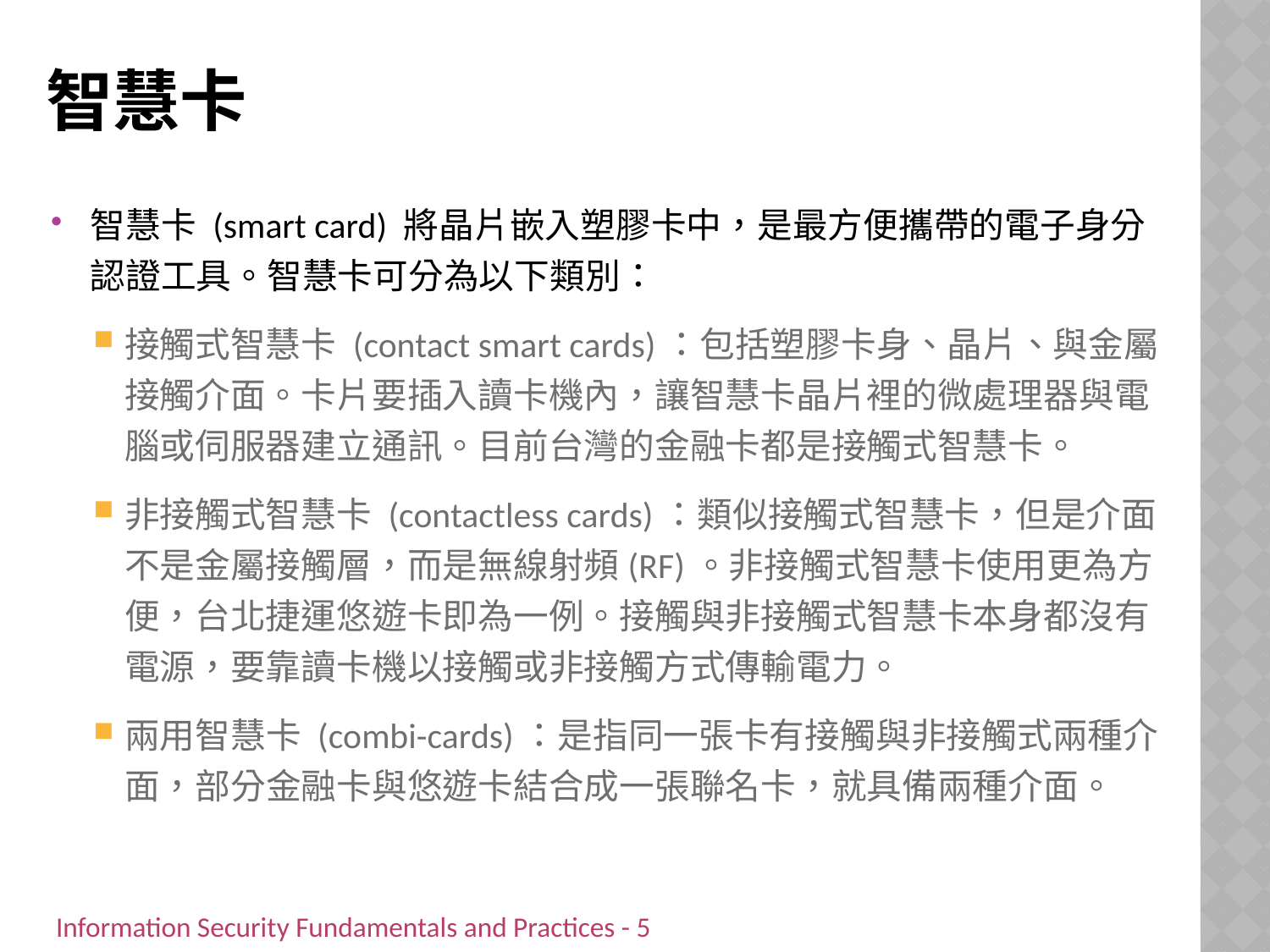

# 智慧卡
智慧卡 (smart card) 將晶片嵌入塑膠卡中，是最方便攜帶的電子身分認證工具。智慧卡可分為以下類別：
接觸式智慧卡 (contact smart cards)：包括塑膠卡身、晶片、與金屬接觸介面。卡片要插入讀卡機內，讓智慧卡晶片裡的微處理器與電腦或伺服器建立通訊。目前台灣的金融卡都是接觸式智慧卡。
非接觸式智慧卡 (contactless cards)：類似接觸式智慧卡，但是介面不是金屬接觸層，而是無線射頻(RF)。非接觸式智慧卡使用更為方便，台北捷運悠遊卡即為一例。接觸與非接觸式智慧卡本身都沒有電源，要靠讀卡機以接觸或非接觸方式傳輸電力。
兩用智慧卡 (combi-cards)：是指同一張卡有接觸與非接觸式兩種介面，部分金融卡與悠遊卡結合成一張聯名卡，就具備兩種介面。